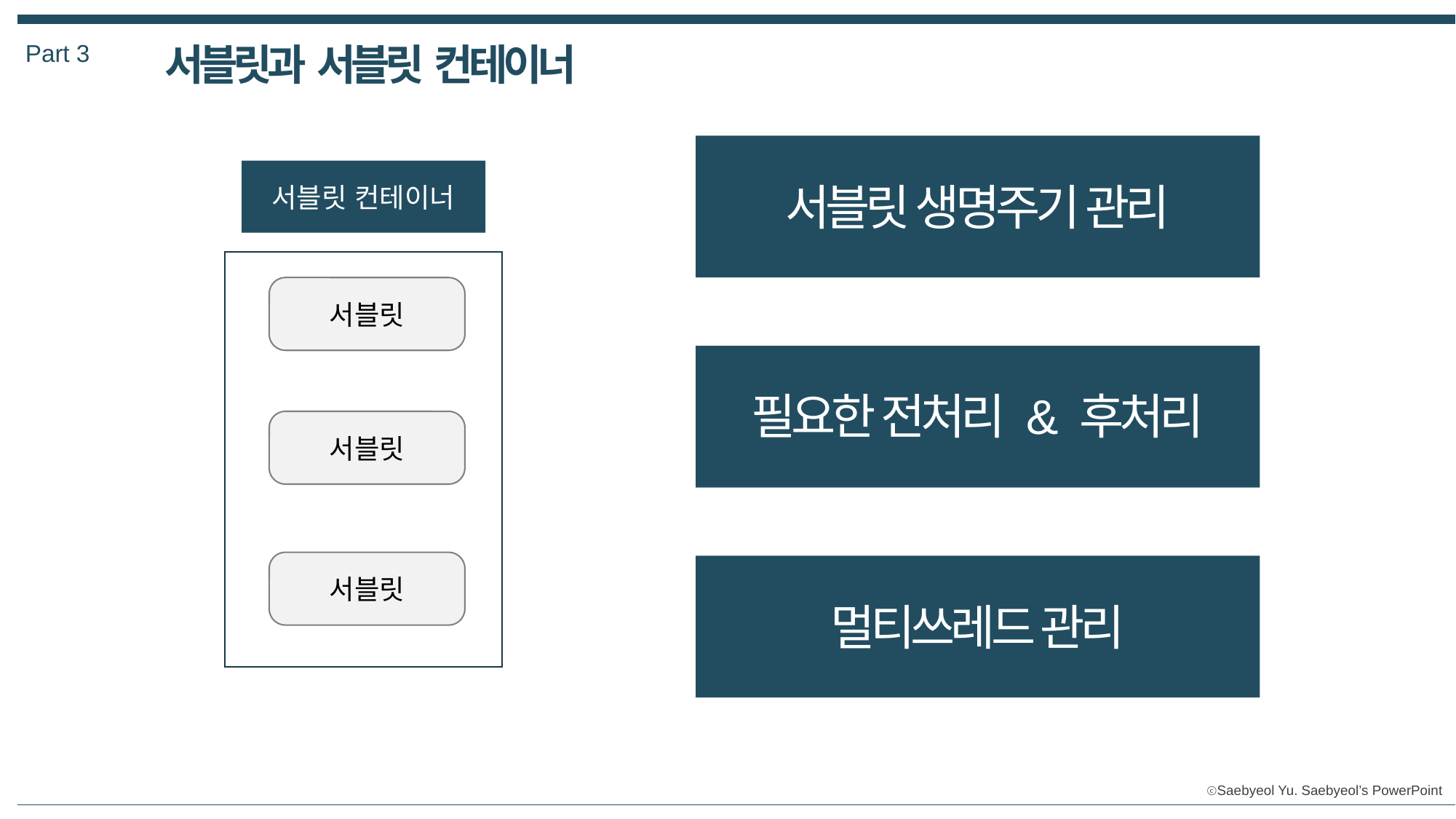

Part 3
서블릿과  서블릿  컨테이너

서블릿 컨테이너
서블릿 생명주기 관리

서블릿

필요한 전처리 & 후처리
서블릿
서블릿

멀티쓰레드 관리